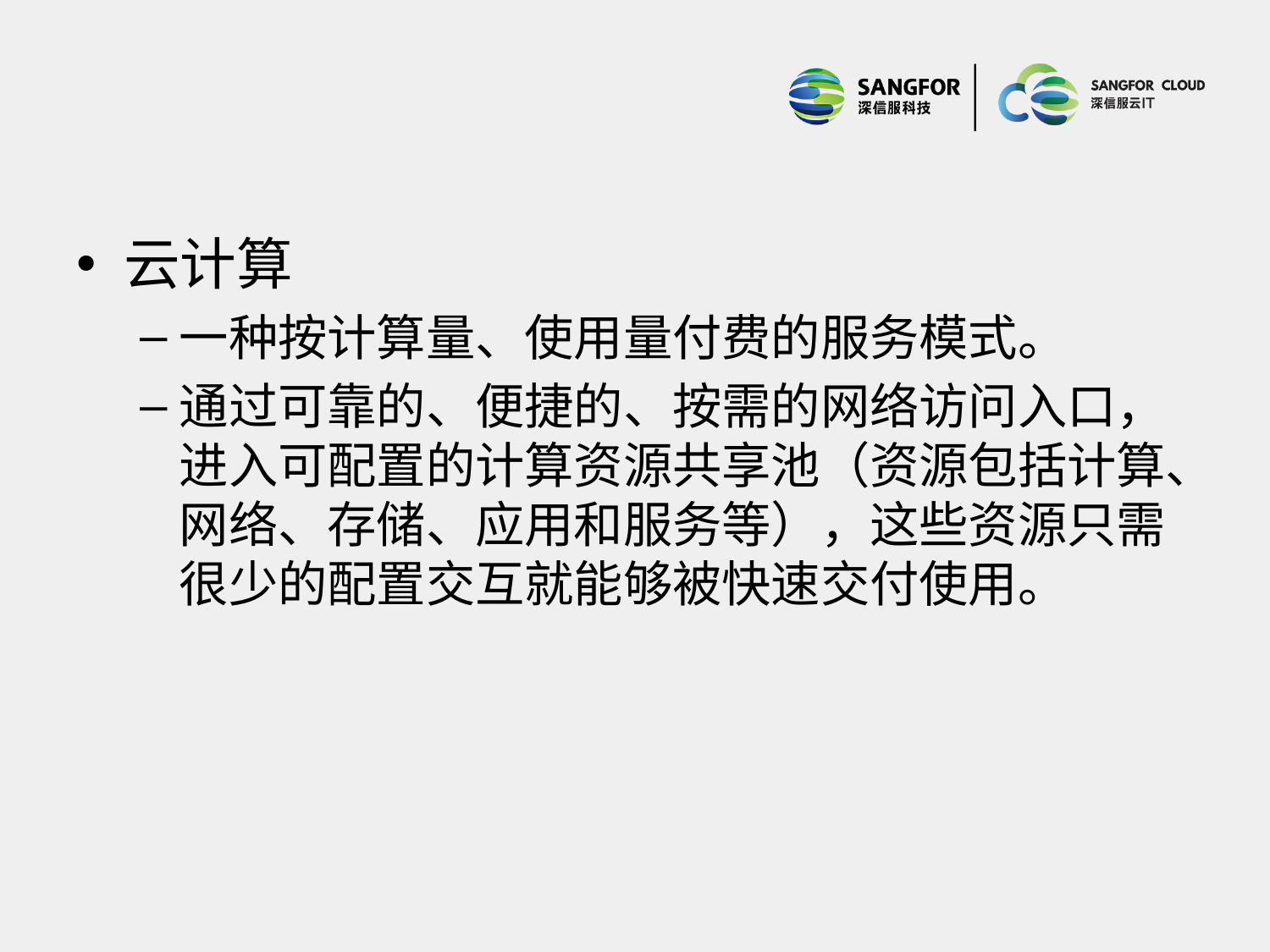

#
云计算
一种按计算量、使用量付费的服务模式。
通过可靠的、便捷的、按需的网络访问入口， 进入可配置的计算资源共享池（资源包括计算、网络、存储、应用和服务等），这些资源只需很少的配置交互就能够被快速交付使用。